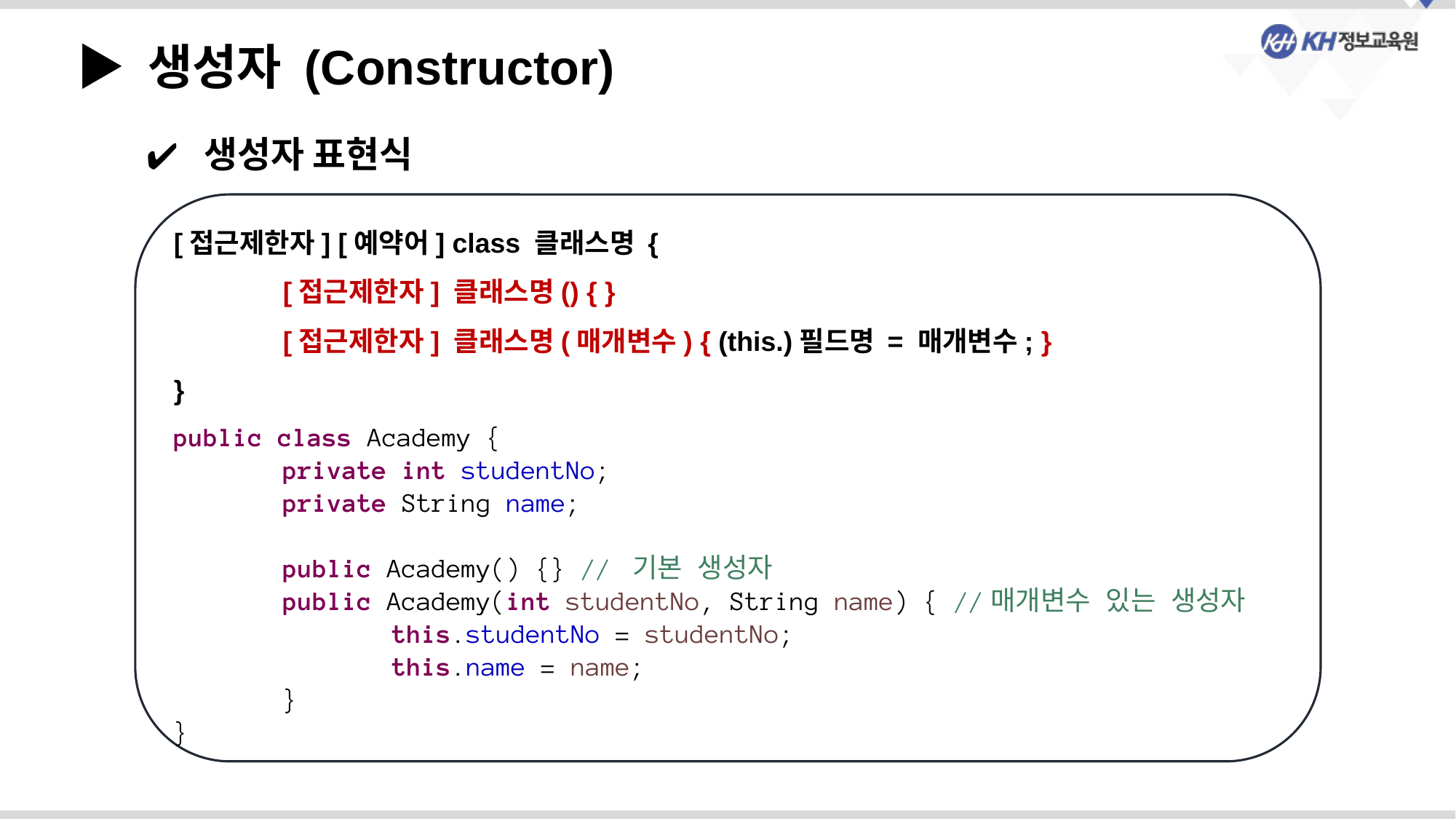

▶ 생성자 (Constructor)
 생성자 표현식
[접근제한자] [예약어] class 클래스명 {
	[접근제한자] 클래스명() { }
	[접근제한자] 클래스명(매개변수) { (this.)필드명 = 매개변수; }
}

public class Academy {
	private int studentNo;
	private String name;

	public Academy() {} // 기본 생성자
	public Academy(int studentNo, String name) { //매개변수 있는 생성자
		this.studentNo = studentNo;
		this.name = name;
	}
}